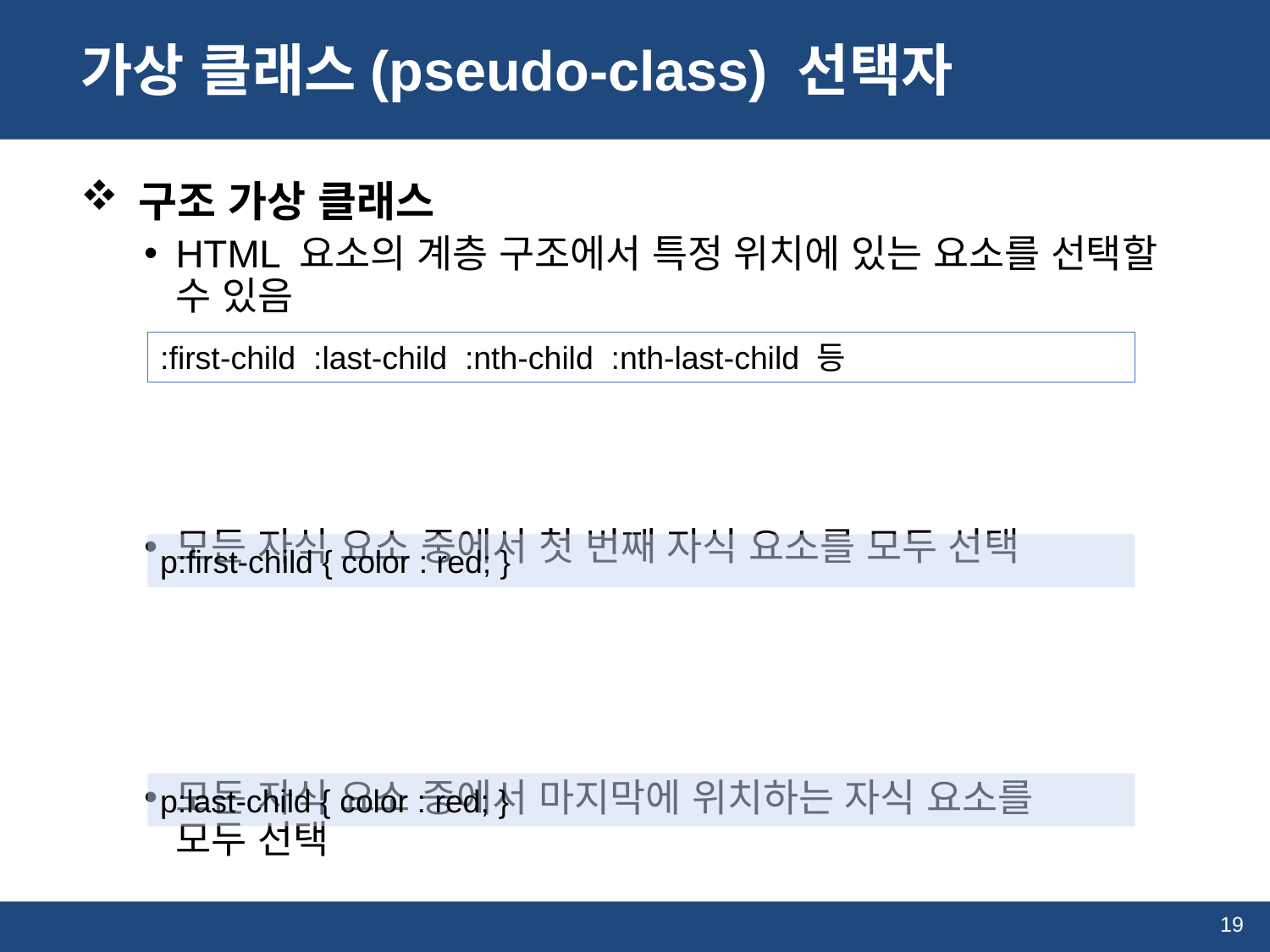

# 가상 클래스(pseudo-class) 선택자
 구조 가상 클래스
HTML 요소의 계층 구조에서 특정 위치에 있는 요소를 선택할 수 있음

모든 자식 요소 중에서 첫 번째 자식 요소를 모두 선택

모든 자식 요소 중에서 마지막에 위치하는 자식 요소를
모두 선택
:first-child  :last-child  :nth-child  :nth-last-child 등
p:first-child { color : red; }
p:last-child { color : red; }
19